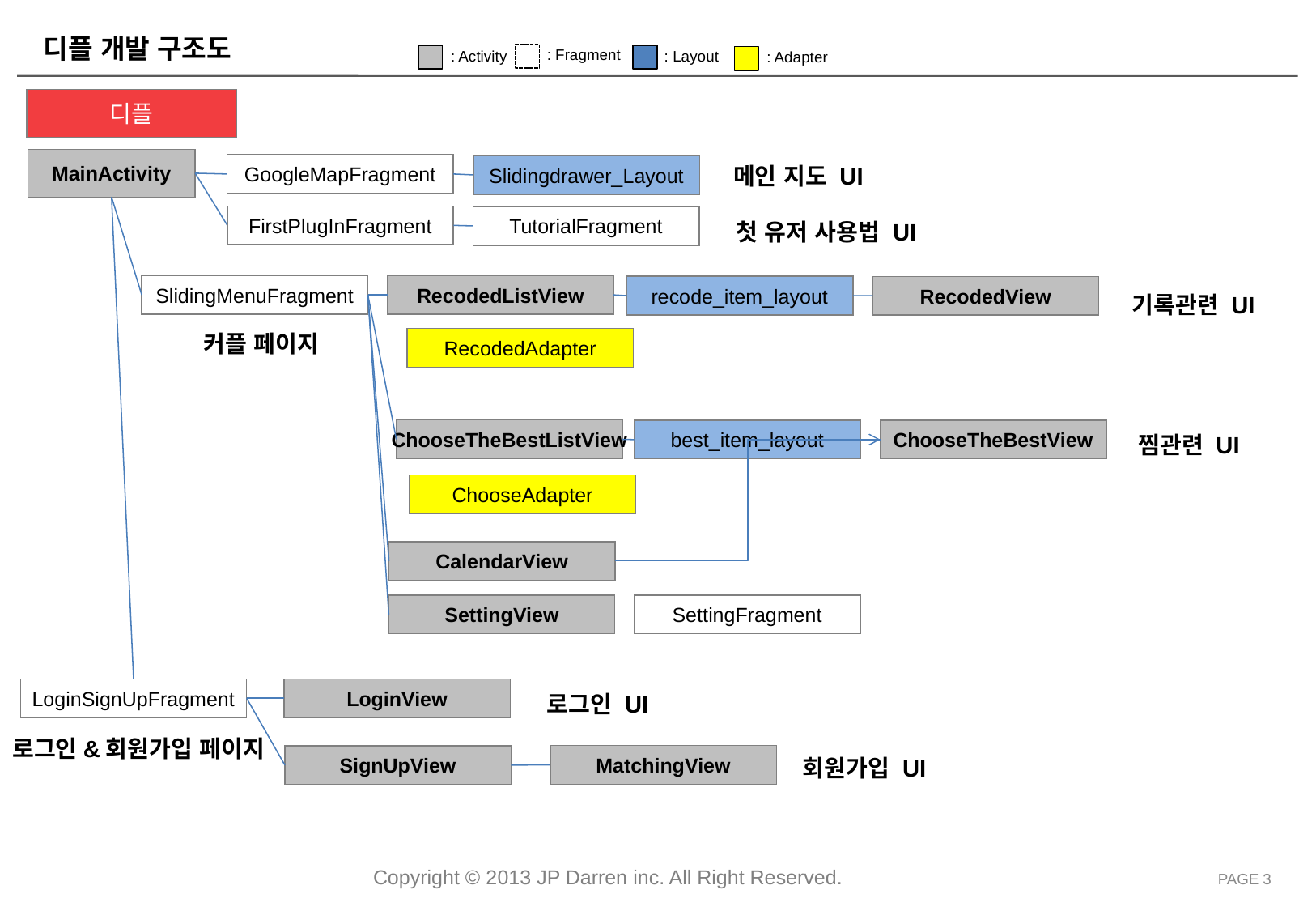

# 디플 개발 구조도
: Fragment

: Activity

: Layout

: Adapter

디플
MainActivity
메인 지도 UI
GoogleMapFragment
Slidingdrawer_Layout
FirstPlugInFragment
첫 유저 사용법 UI
TutorialFragment
SlidingMenuFragment
RecodedListView
recode_item_layout
RecodedView
기록관련 UI
커플 페이지
RecodedAdapter
찜관련 UI
ChooseTheBestListView
best_item_layout
ChooseTheBestView
ChooseAdapter
CalendarView
SettingView
SettingFragment
LoginSignUpFragment
LoginView
로그인 UI
로그인&회원가입 페이지
회원가입 UI
MatchingView
SignUpView
PAGE 3